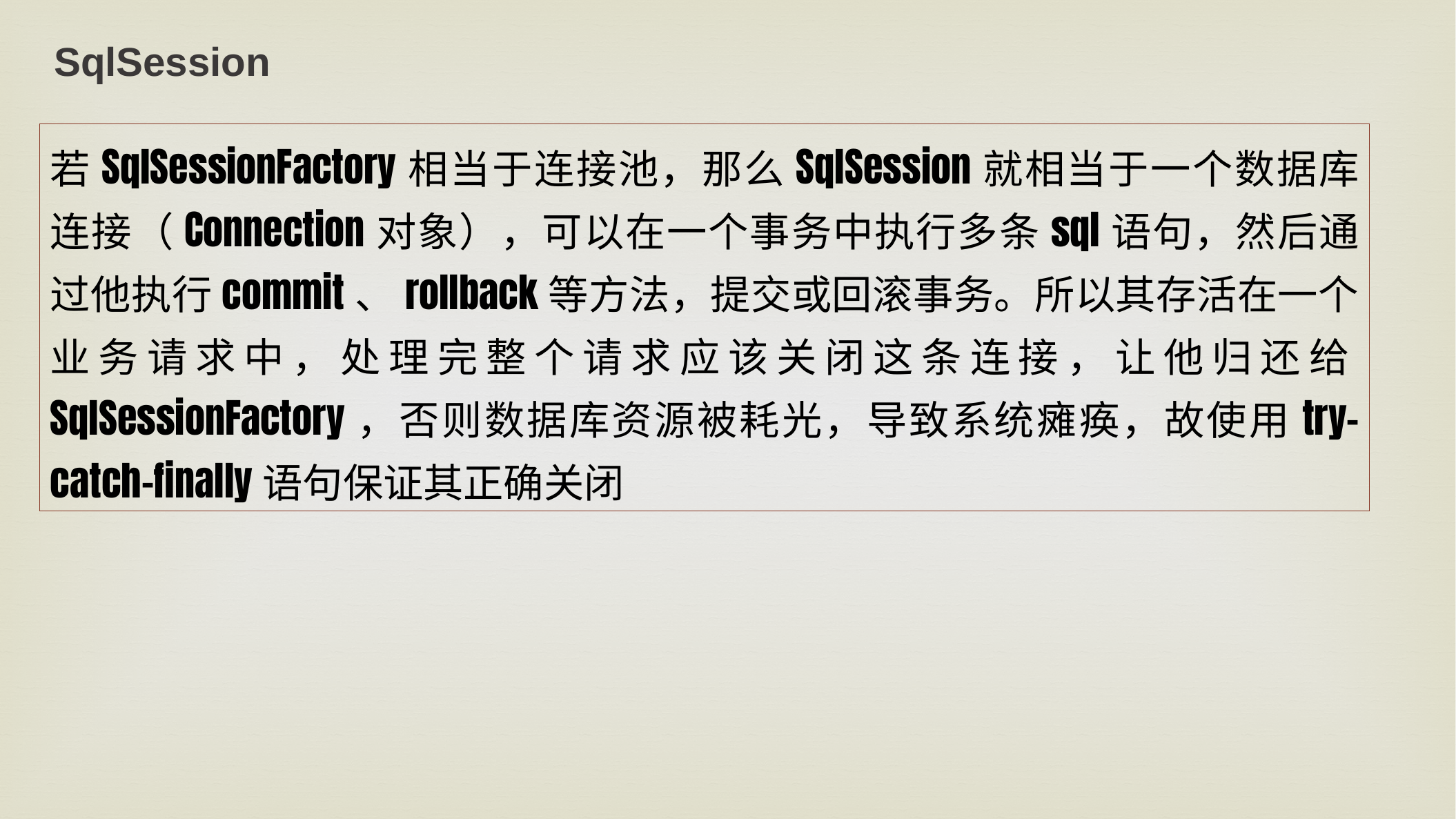

SqlSession
若SqlSessionFactory相当于连接池，那么SqlSession就相当于一个数据库连接（Connection对象），可以在一个事务中执行多条sql语句，然后通过他执行commit、rollback等方法，提交或回滚事务。所以其存活在一个业务请求中，处理完整个请求应该关闭这条连接，让他归还给SqlSessionFactory，否则数据库资源被耗光，导致系统瘫痪，故使用try-catch-finally语句保证其正确关闭